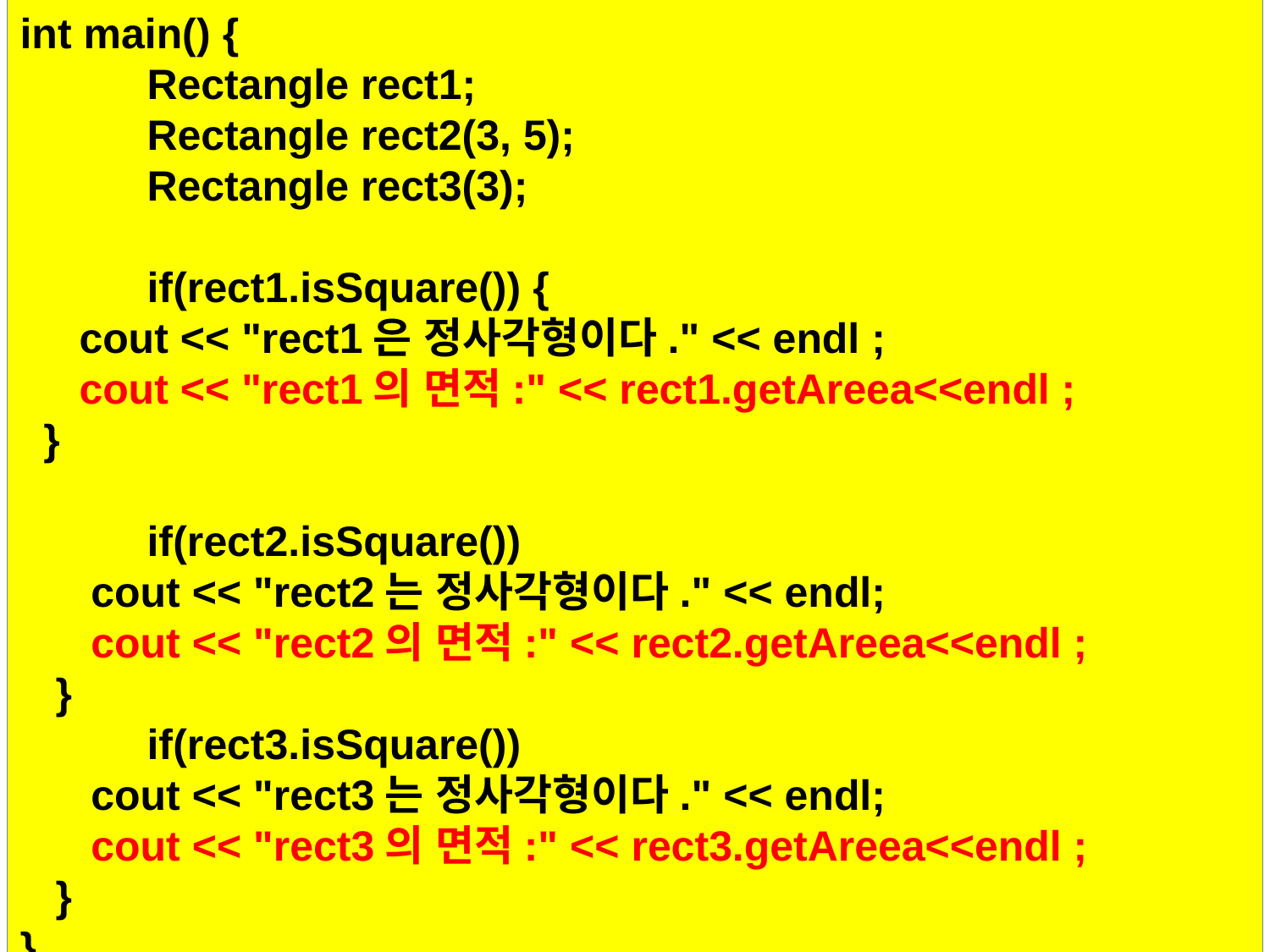

int main() {
	Rectangle rect1;
	Rectangle rect2(3, 5);
	Rectangle rect3(3);

	if(rect1.isSquare()) {
     cout << "rect1은 정사각형이다." << endl ;
     cout << "rect1의 면적:" << rect1.getAreea<<endl ;
  }

	if(rect2.isSquare())
      cout << "rect2는 정사각형이다." << endl;
      cout << "rect2의 면적:" << rect2.getAreea<<endl ;
   }
	if(rect3.isSquare())
      cout << "rect3는 정사각형이다." << endl;
      cout << "rect3의 면적:" << rect3.getAreea<<endl ;
   }
}
3